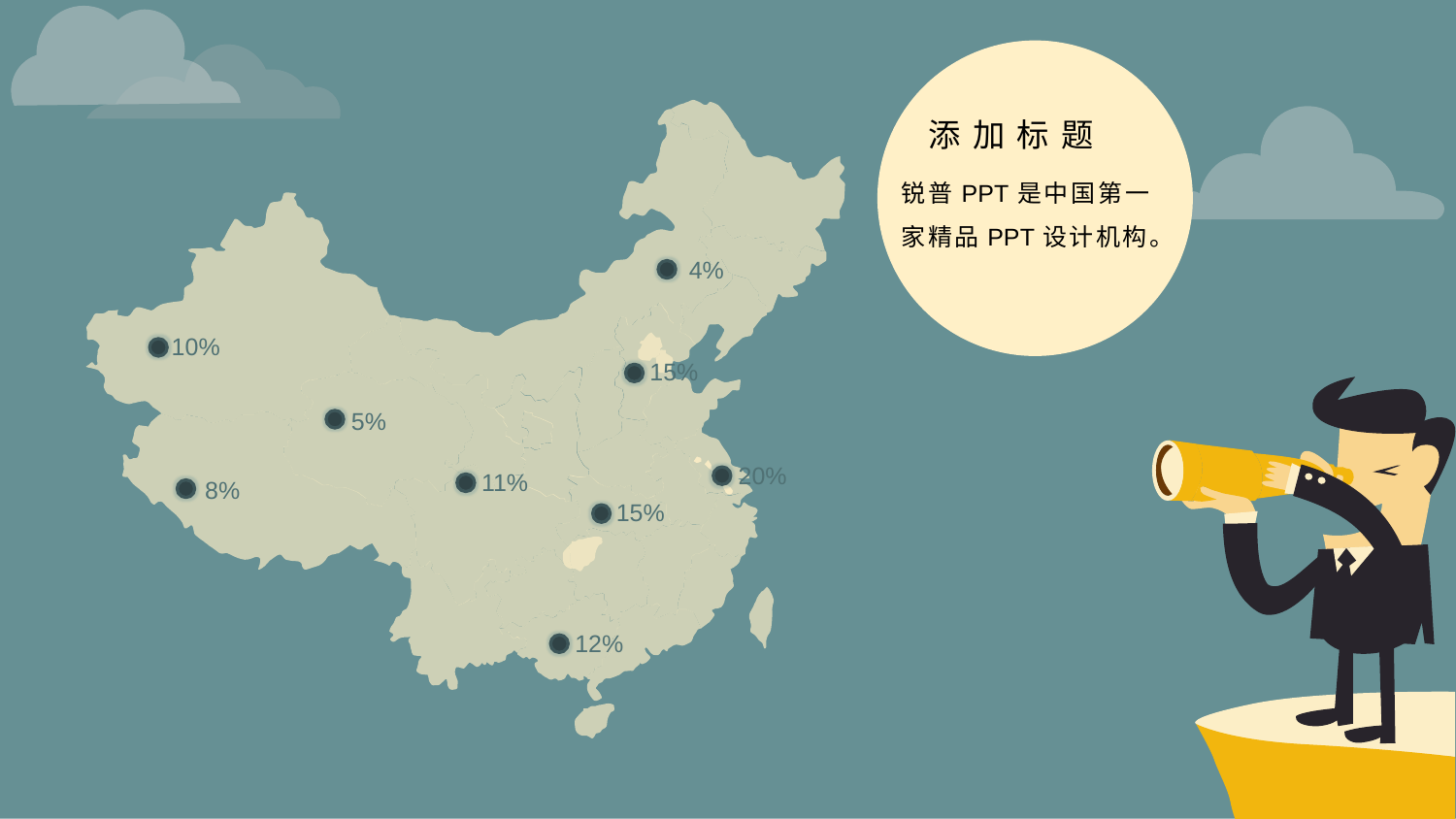

添加标题
锐普PPT是中国第一家精品PPT设计机构。

4%

10%

15%

5%

20%

11%
8%

15%

12%